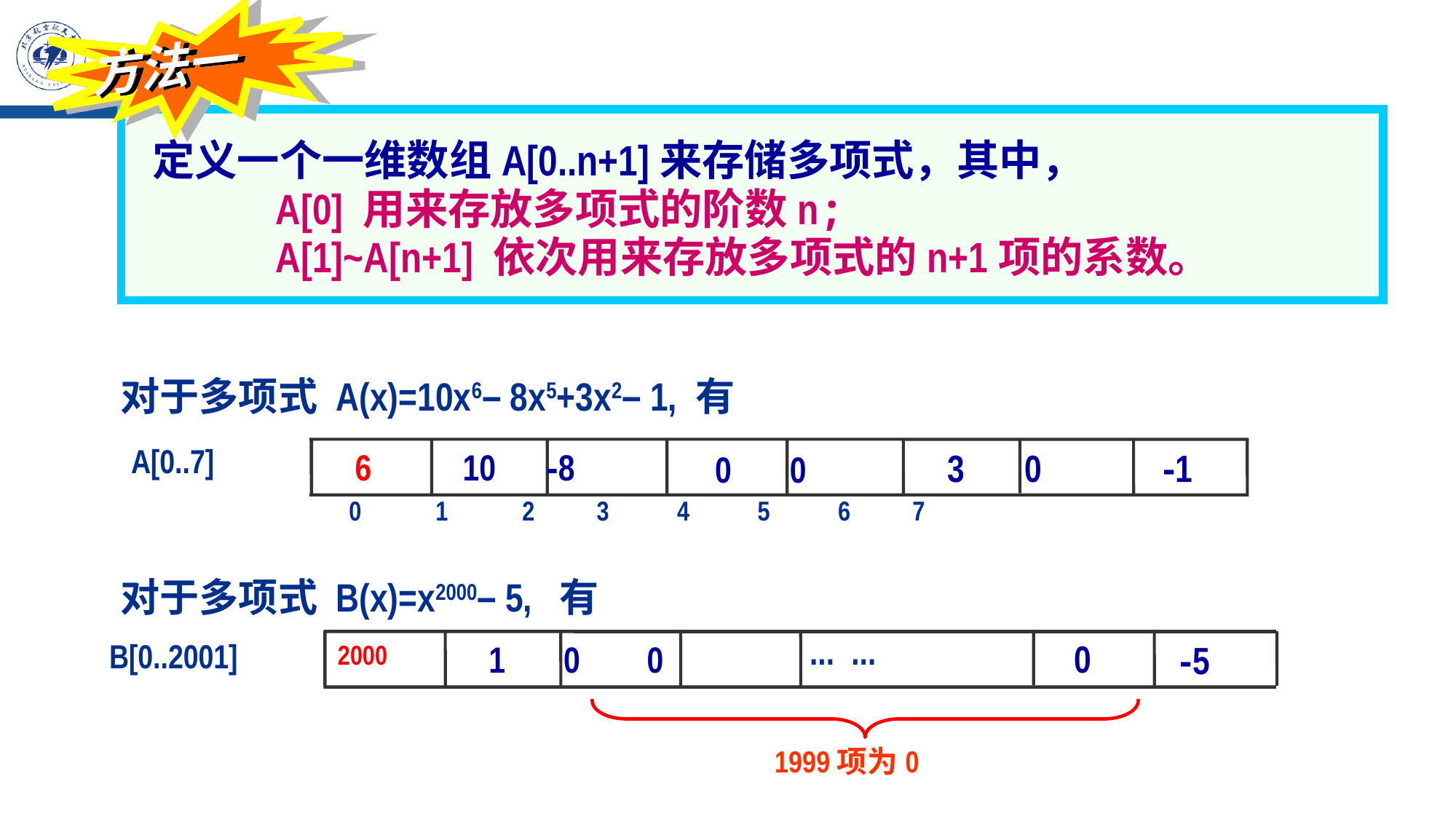

方法一

  定义一个一维数组A[0..n+1]来存储多项式，其中，
      A[0] 用来存放多项式的阶数n;
      A[1]~A[n+1] 依次用来存放多项式的n+1项的系数。
对于多项式 A(x)=10x6– 8x5+3x2– 1, 有
A[0..7]
6
3       0
10      -8

-1

0       0

0            1            2          3           4           5           6          7

对于多项式 B(x)=x2000– 5,  有
...  ...
B[0..2001]
0
-5

1       0        0
2000

 1999项为0